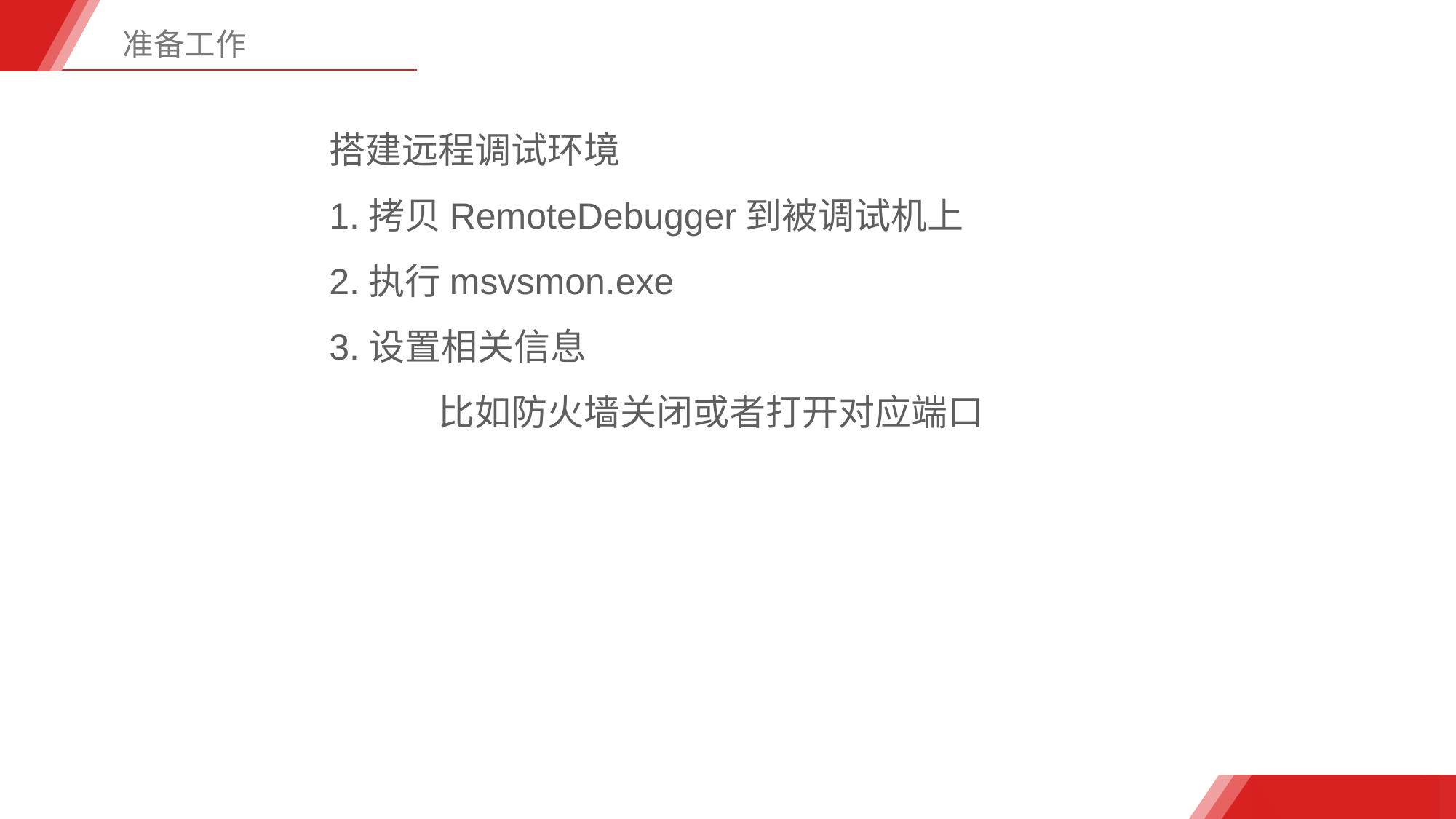

准备工作
搭建远程调试环境
1.拷贝RemoteDebugger到被调试机上
2.执行msvsmon.exe
3.设置相关信息
	比如防火墙关闭或者打开对应端口